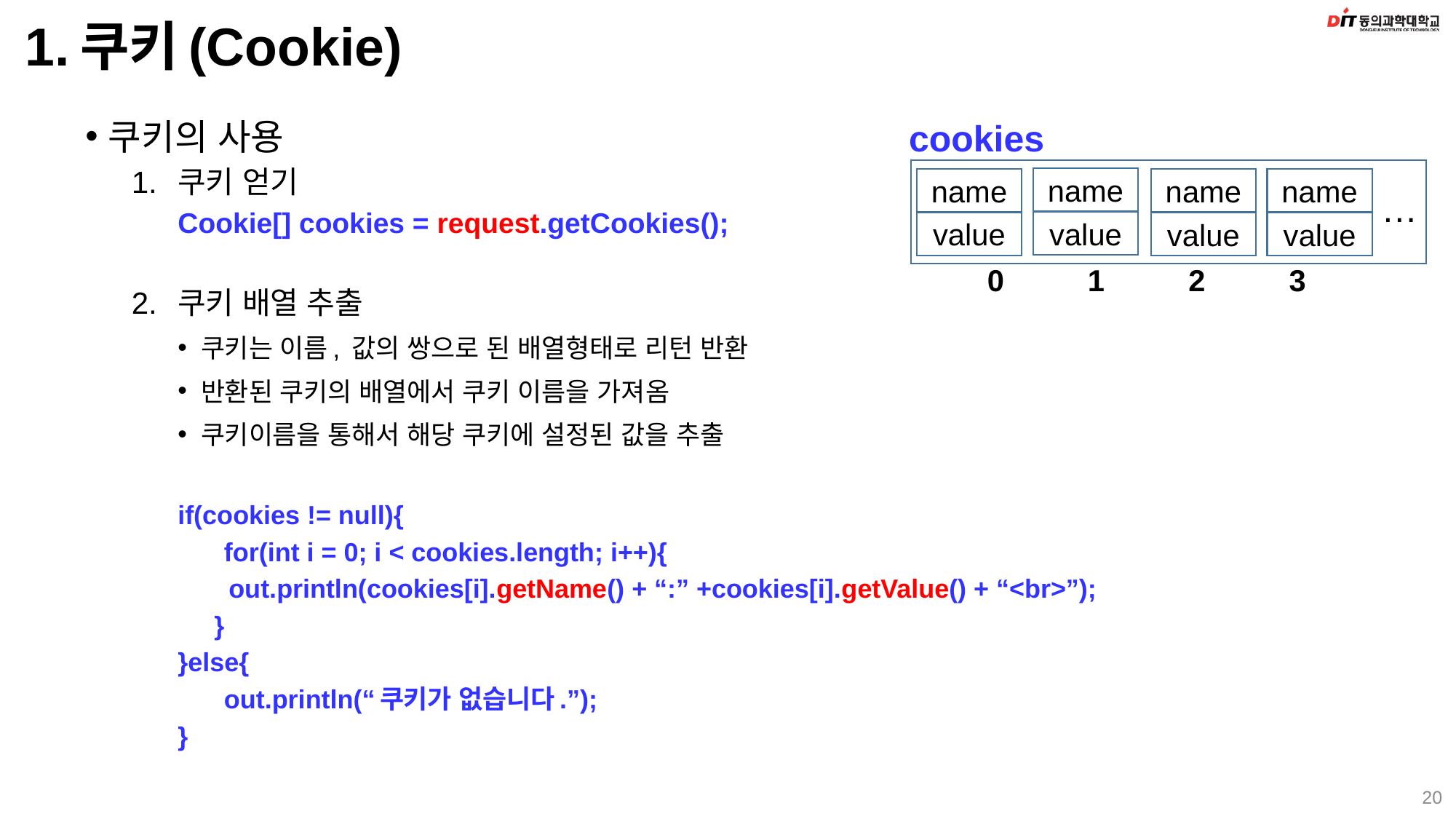

# 1.쿠키(Cookie)
쿠키의 사용
쿠키 얻기
Cookie[] cookies = request.getCookies();

쿠키 배열 추출
쿠키는 이름, 값의 쌍으로 된 배열형태로 리턴 반환
반환된 쿠키의 배열에서 쿠키 이름을 가져옴
쿠키이름을 통해서 해당 쿠키에 설정된 값을 추출

if(cookies != null){
	for(int i = 0; i < cookies.length; i++){
       out.println(cookies[i].getName() + “:” +cookies[i].getValue() + “<br>”);
     }
}else{
 	out.println(“쿠키가 없습니다.”);
}
cookies

name
value
name
value
name
value
name
value
…
0          1          2          3
20